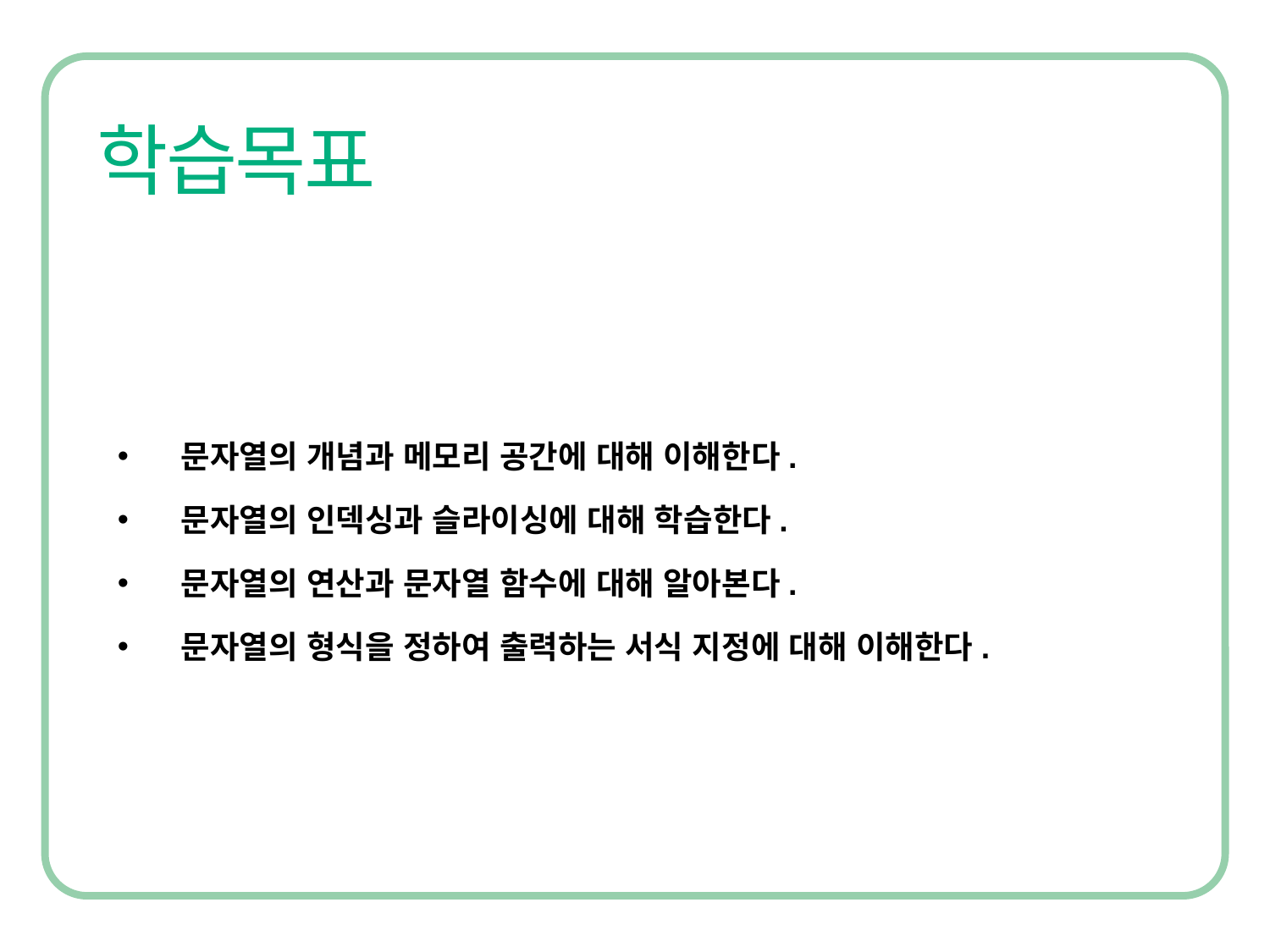

문자열의 개념과 메모리 공간에 대해 이해한다.
문자열의 인덱싱과 슬라이싱에 대해 학습한다.
문자열의 연산과 문자열 함수에 대해 알아본다.
문자열의 형식을 정하여 출력하는 서식 지정에 대해 이해한다.